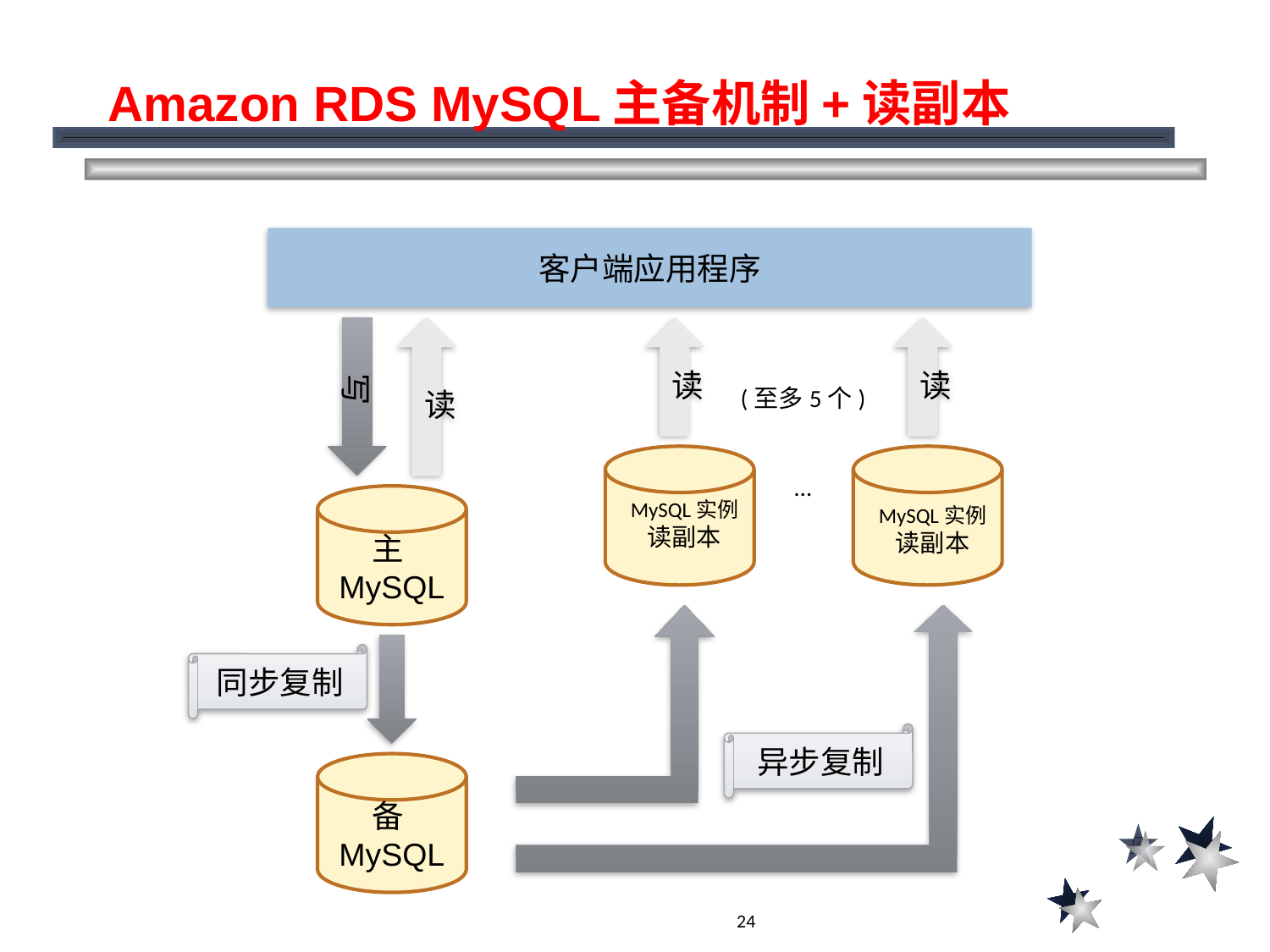

# Amazon RDS MySQL主备机制+读副本
客户端应用程序
写
读
读
读
(至多5个)

…

主MySQL
MySQL实例
读副本
MySQL实例
读副本

同步复制
异步复制
备MySQL
24